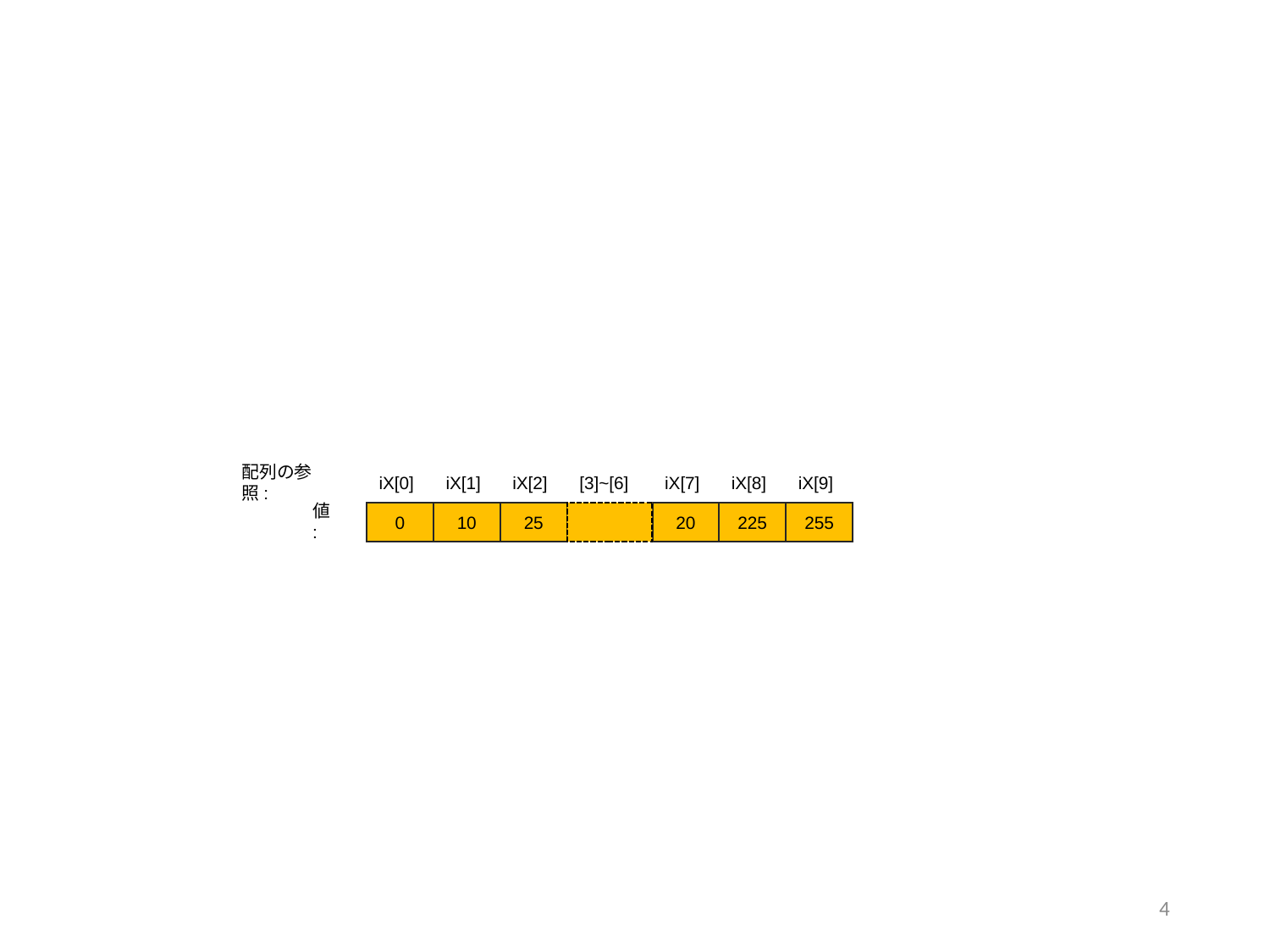

#
配列の参照:
[3]~[6]
iX[8]
iX[9]
iX[7]
iX[2]
iX[0]
iX[1]
値:

225
255
20
25
0
10

4